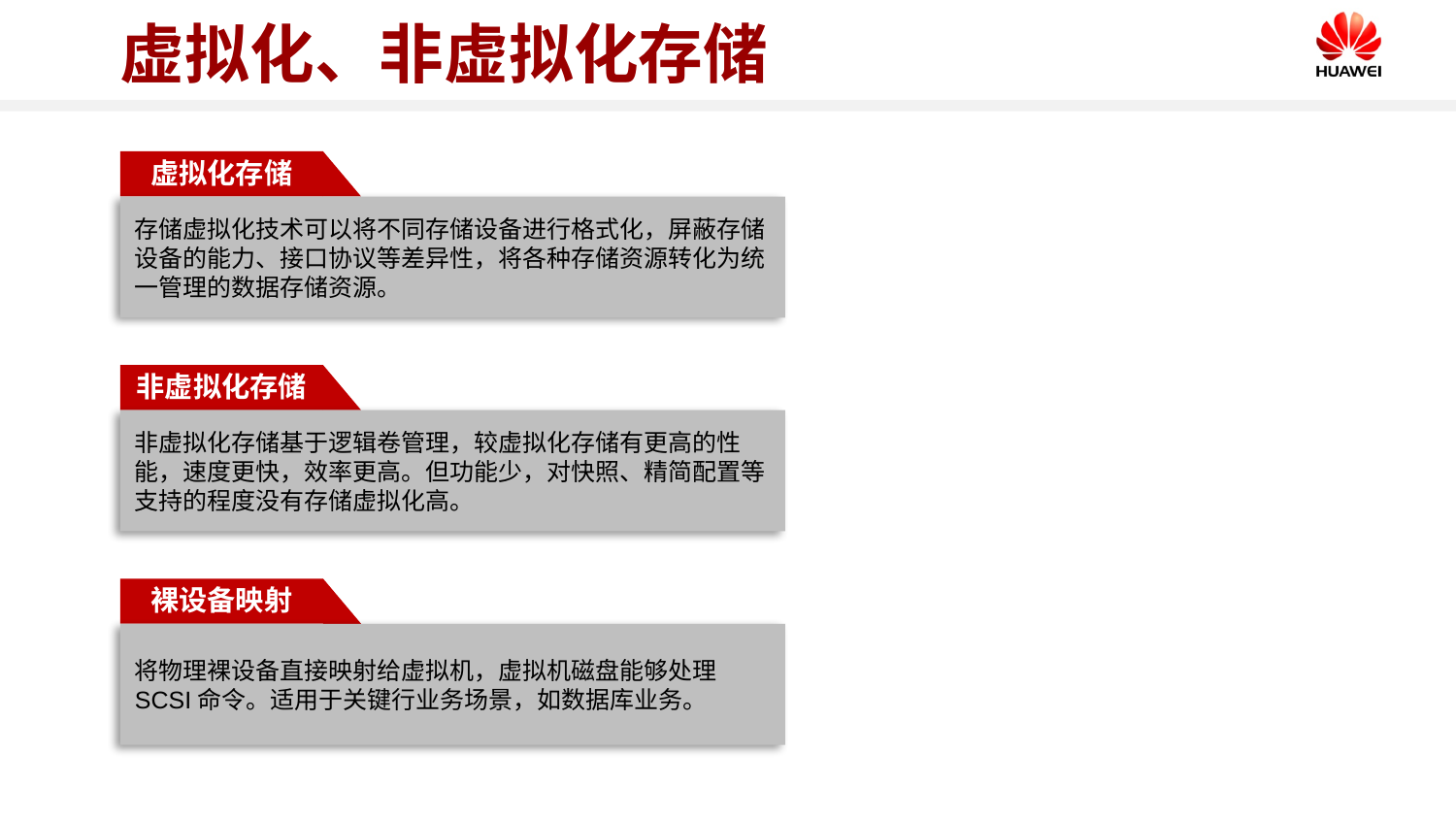

# 虚拟化、非虚拟化存储
虚拟化存储

存储虚拟化技术可以将不同存储设备进行格式化，屏蔽存储设备的能力、接口协议等差异性，将各种存储资源转化为统一管理的数据存储资源。
非虚拟化存储

非虚拟化存储基于逻辑卷管理，较虚拟化存储有更高的性能，速度更快，效率更高。但功能少，对快照、精简配置等支持的程度没有存储虚拟化高。
裸设备映射

将物理裸设备直接映射给虚拟机，虚拟机磁盘能够处理SCSI命令。适用于关键行业务场景，如数据库业务。